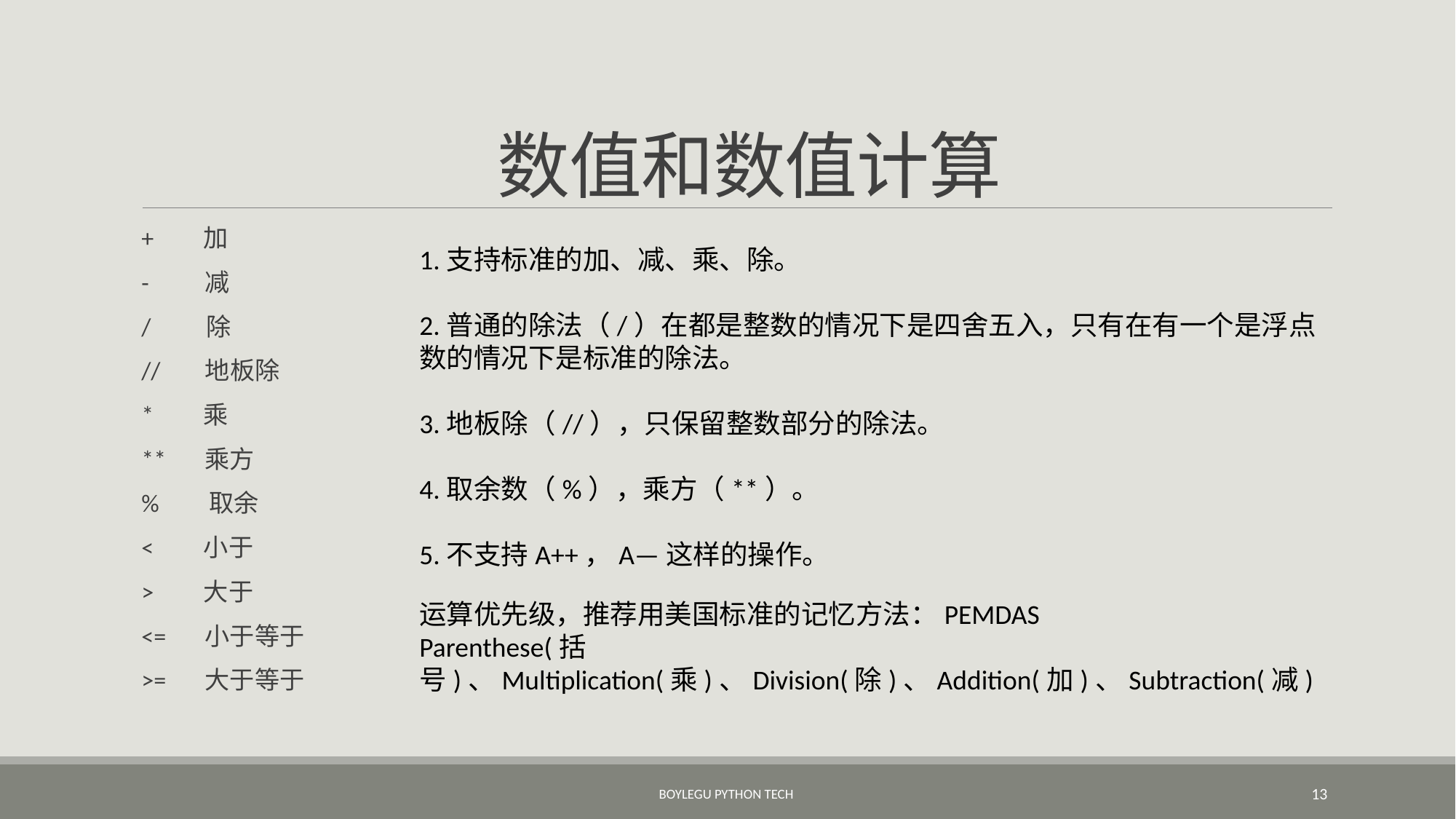

数值和数值计算
+        加
-         减
/         除
//       地板除
*        乘
**      乘方
%        取余
<        小于
>        大于
<=      小于等于
>=      大于等于
1.支持标准的加、减、乘、除。

2.普通的除法（/）在都是整数的情况下是四舍五入，只有在有一个是浮点数的情况下是标准的除法。

3.地板除（//），只保留整数部分的除法。

4.取余数（%），乘方（**）。

5.不支持A++，A—这样的操作。
运算优先级，推荐用美国标准的记忆方法：PEMDAS
Parenthese(括号)、Multiplication(乘)、Division(除)、Addition(加)、Subtraction(减)
BoyleGu Python Tech
13